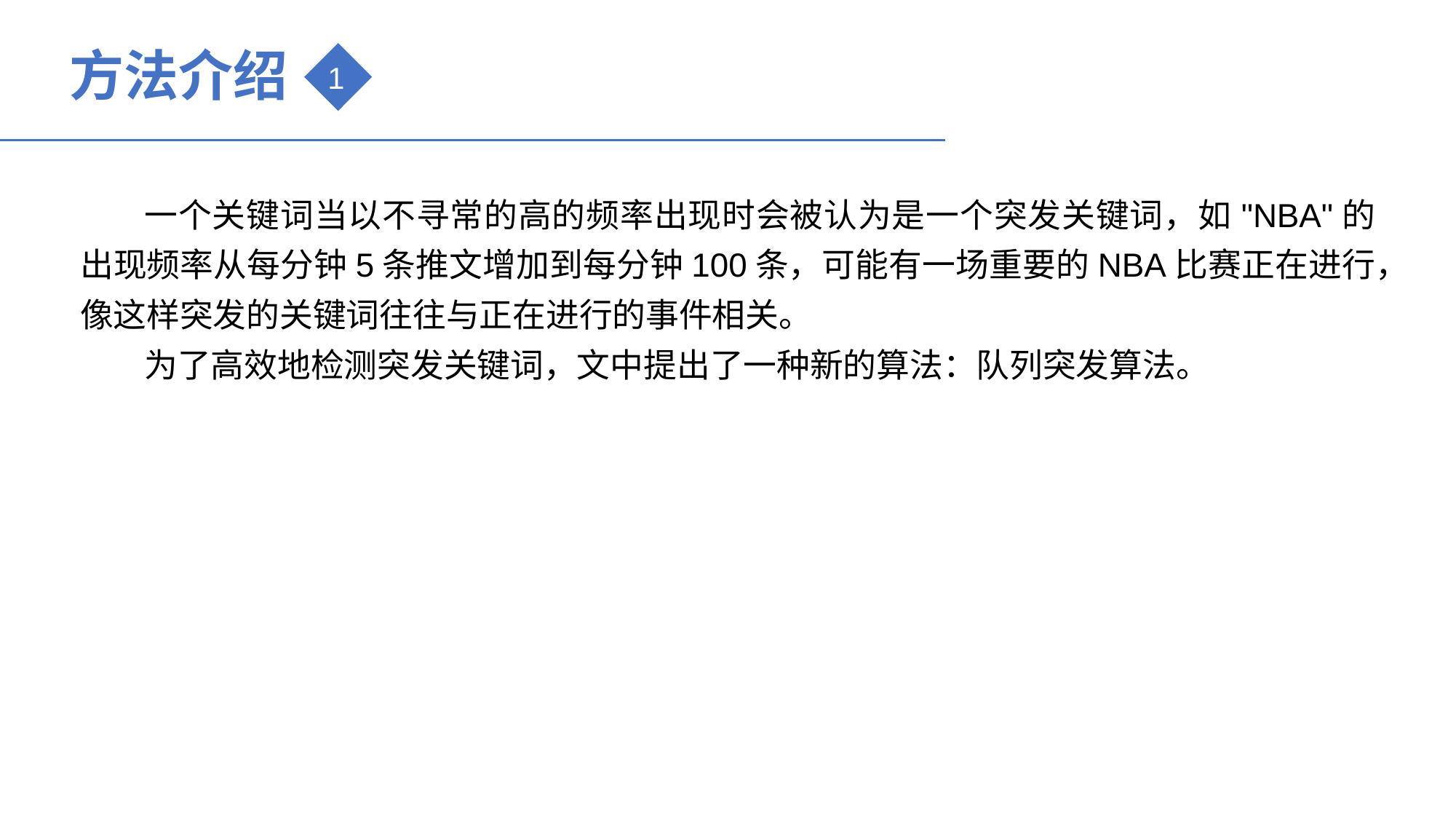

方法介绍

1
一个关键词当以不寻常的高的频率出现时会被认为是一个突发关键词，如"NBA"的出现频率从每分钟5条推文增加到每分钟100条，可能有一场重要的NBA比赛正在进行，像这样突发的关键词往往与正在进行的事件相关。
为了高效地检测突发关键词，文中提出了一种新的算法：队列突发算法。